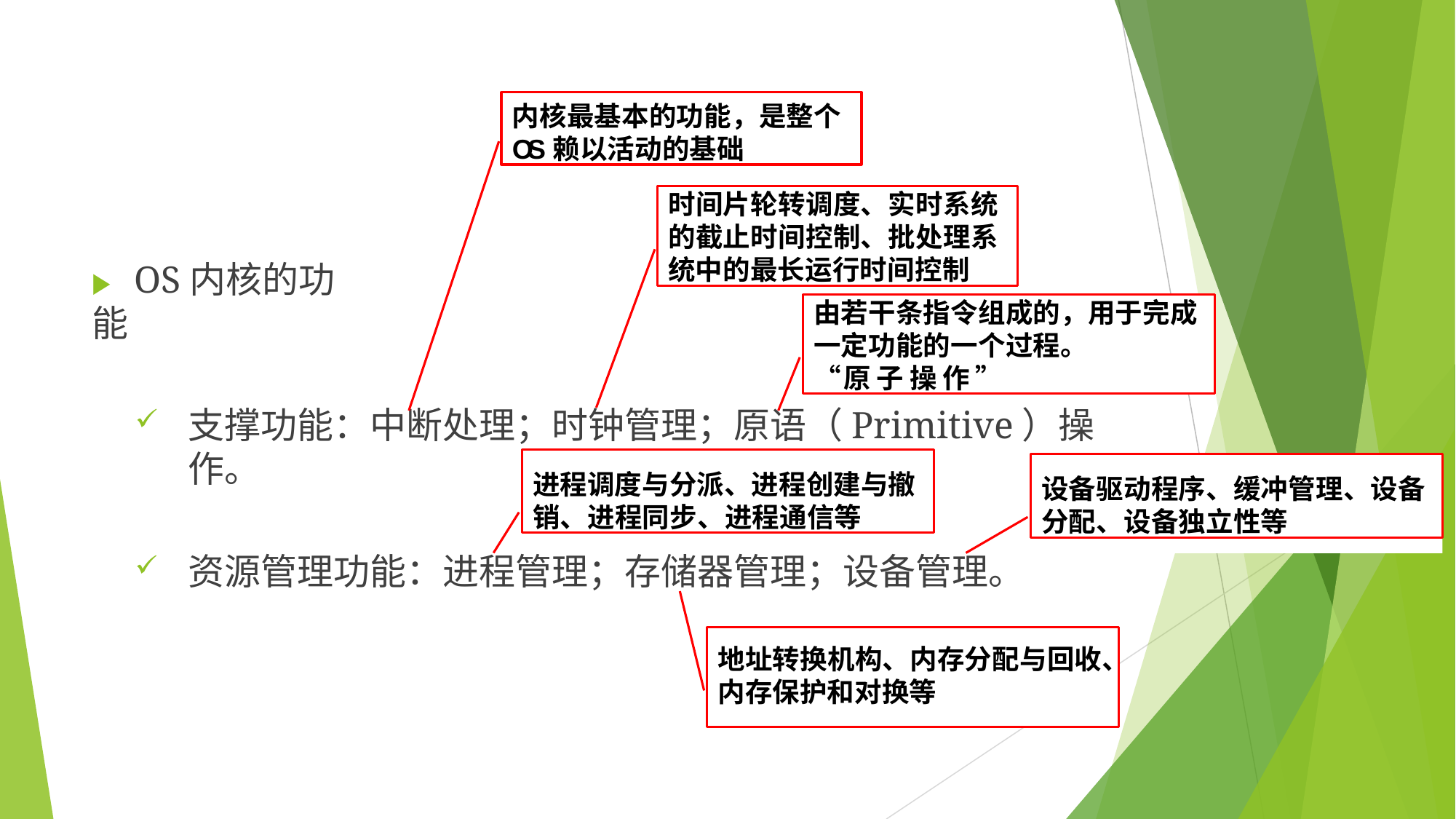

内核最基本的功能，是整个
OS赖以活动的基础

时间片轮转调度、实时系统 的截止时间控制、批处理系 统中的最长运行时间控制

▶	OS内核的功能

由若干条指令组成的，用于完成 一定功能的一个过程。            “原子操作”
支撑功能：中断处理；时钟管理；原语（Primitive）操作。

进程调度与分派、进程创建与撤
销、进程同步、进程通信等

设备驱动程序、缓冲管理、设备
分配、设备独立性等
资源管理功能：进程管理；存储器管理；设备管理。

地址转换机构、内存分配与回收、
内存保护和对换等